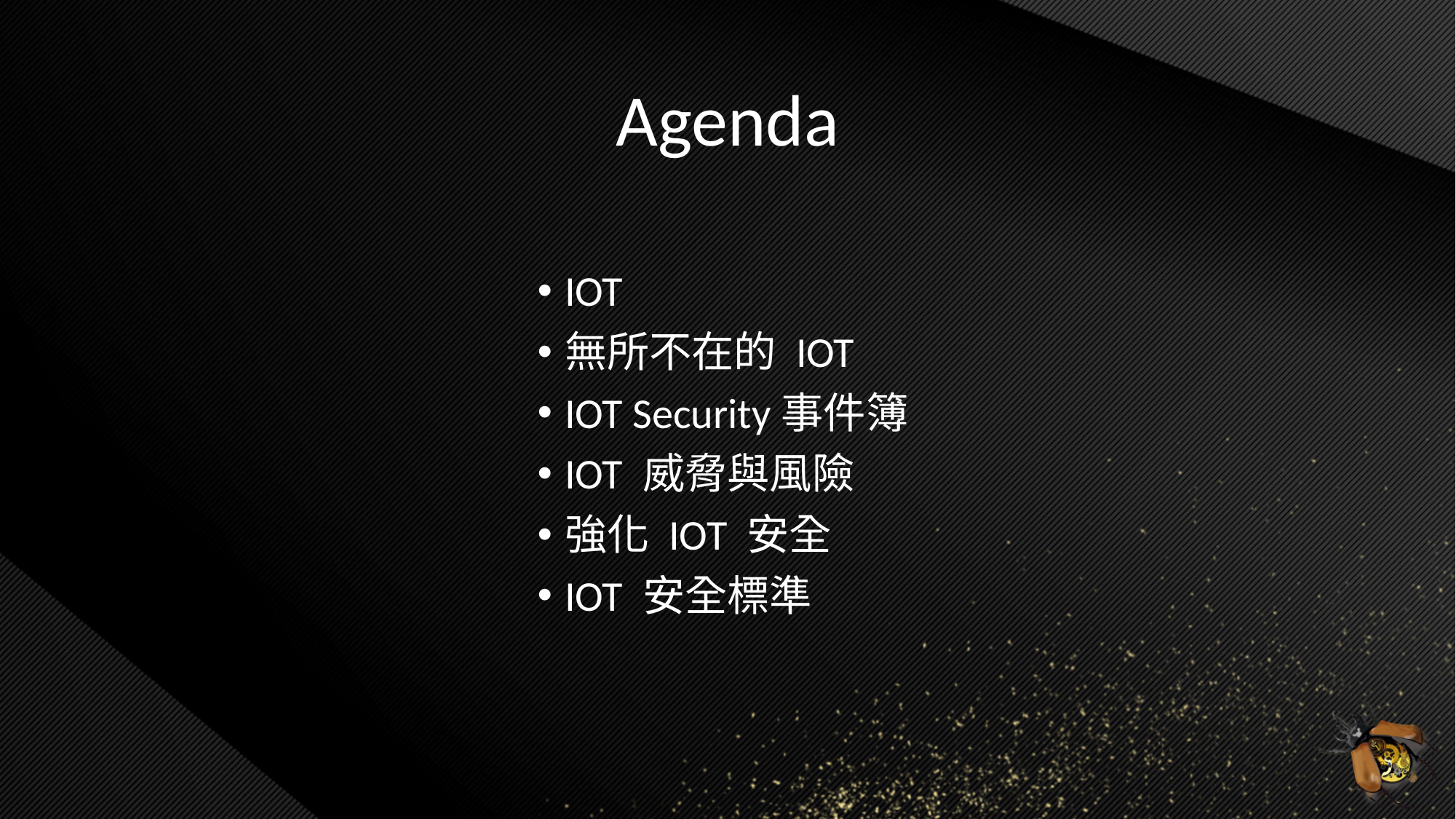

# Agenda
IOT
無所不在的 IOT
IOT Security事件簿
IOT 威脅與風險
強化 IOT 安全
IOT 安全標準